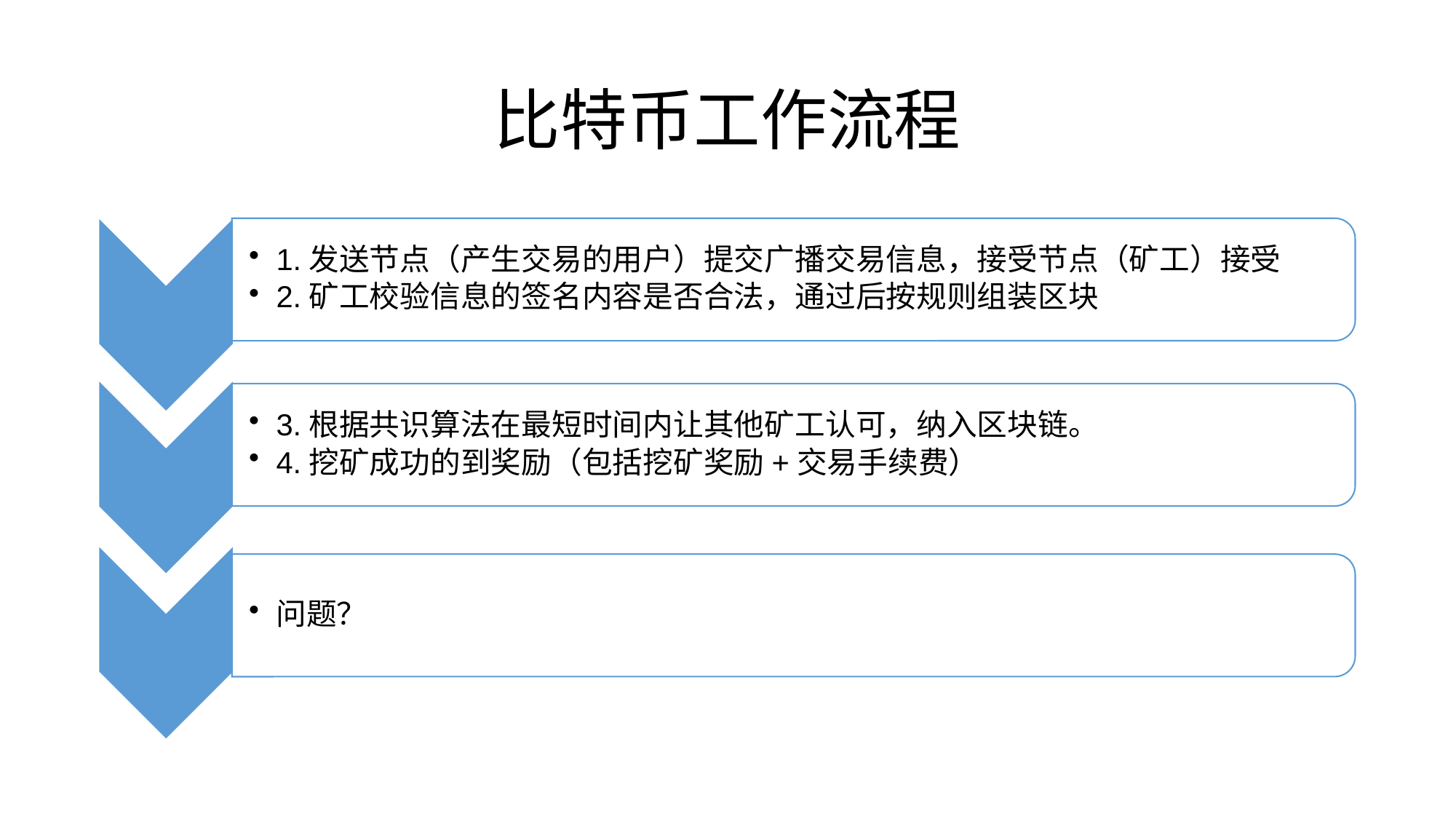

# 比特币工作流程

1.发送节点（产生交易的用户）提交广播交易信息，接受节点（矿工）接受
2.矿工校验信息的签名内容是否合法，通过后按规则组装区块

3.根据共识算法在最短时间内让其他矿工认可，纳入区块链。
4.挖矿成功的到奖励（包括挖矿奖励+交易手续费）

问题？